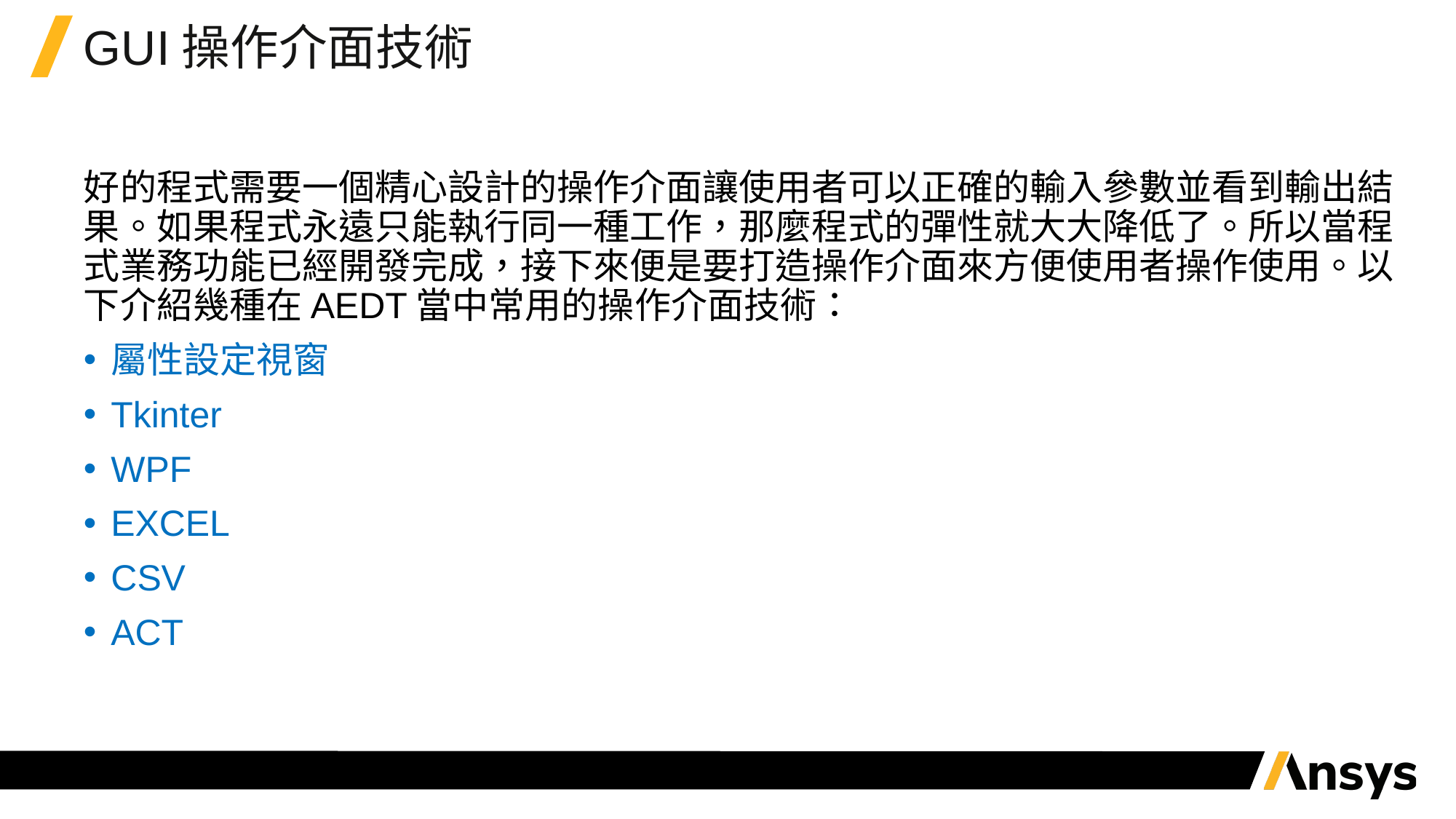

# GUI操作介面技術
好的程式需要一個精心設計的操作介面讓使用者可以正確的輸入參數並看到輸出結果。如果程式永遠只能執行同一種工作，那麼程式的彈性就大大降低了。所以當程式業務功能已經開發完成，接下來便是要打造操作介面來方便使用者操作使用。以下介紹幾種在AEDT當中常用的操作介面技術：
屬性設定視窗
Tkinter
WPF
EXCEL
CSV
ACT